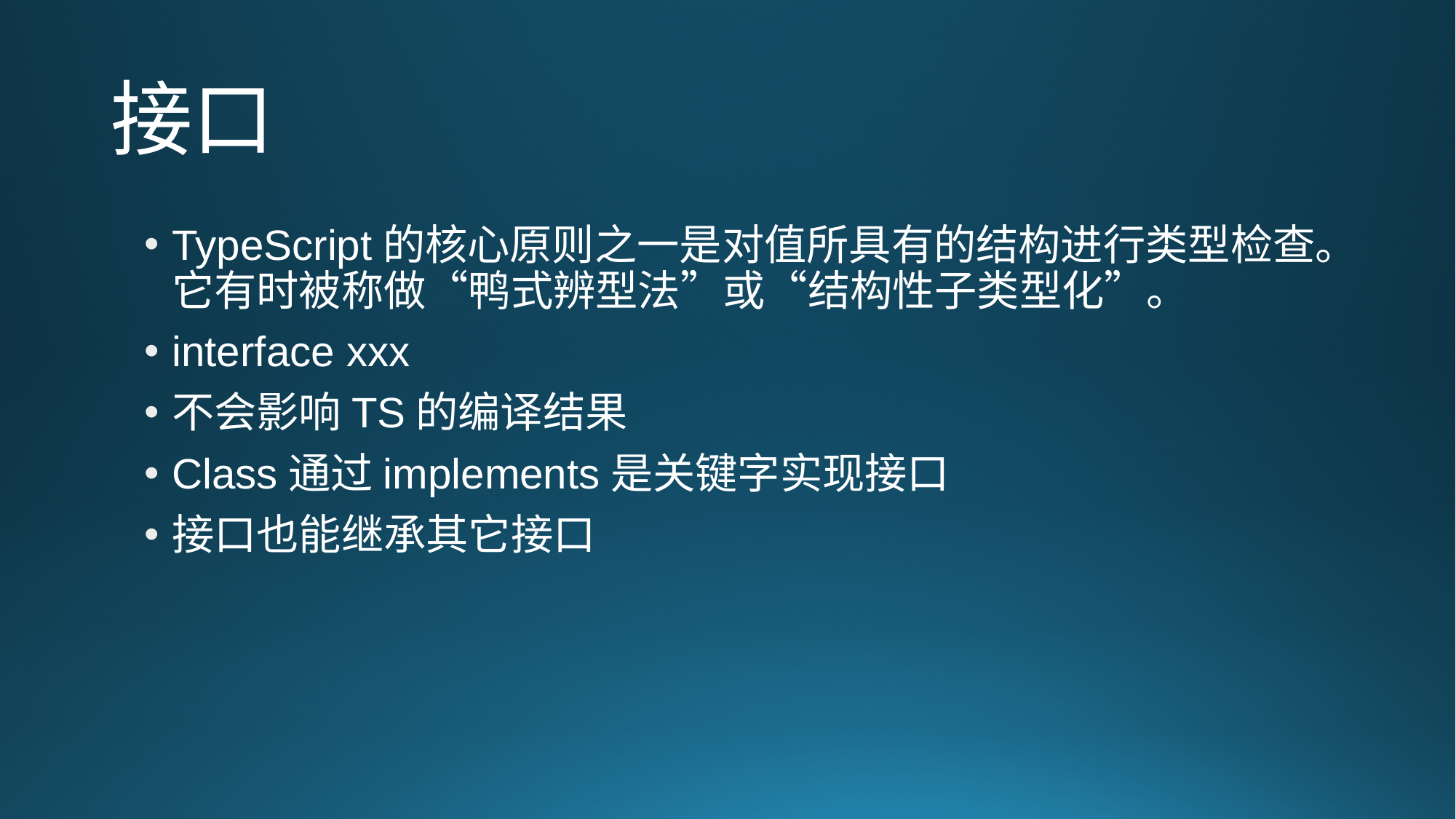

# 接口
TypeScript的核心原则之一是对值所具有的结构进行类型检查。它有时被称做“鸭式辨型法”或“结构性子类型化”。
interface xxx
不会影响TS的编译结果
Class通过implements是关键字实现接口
接口也能继承其它接口